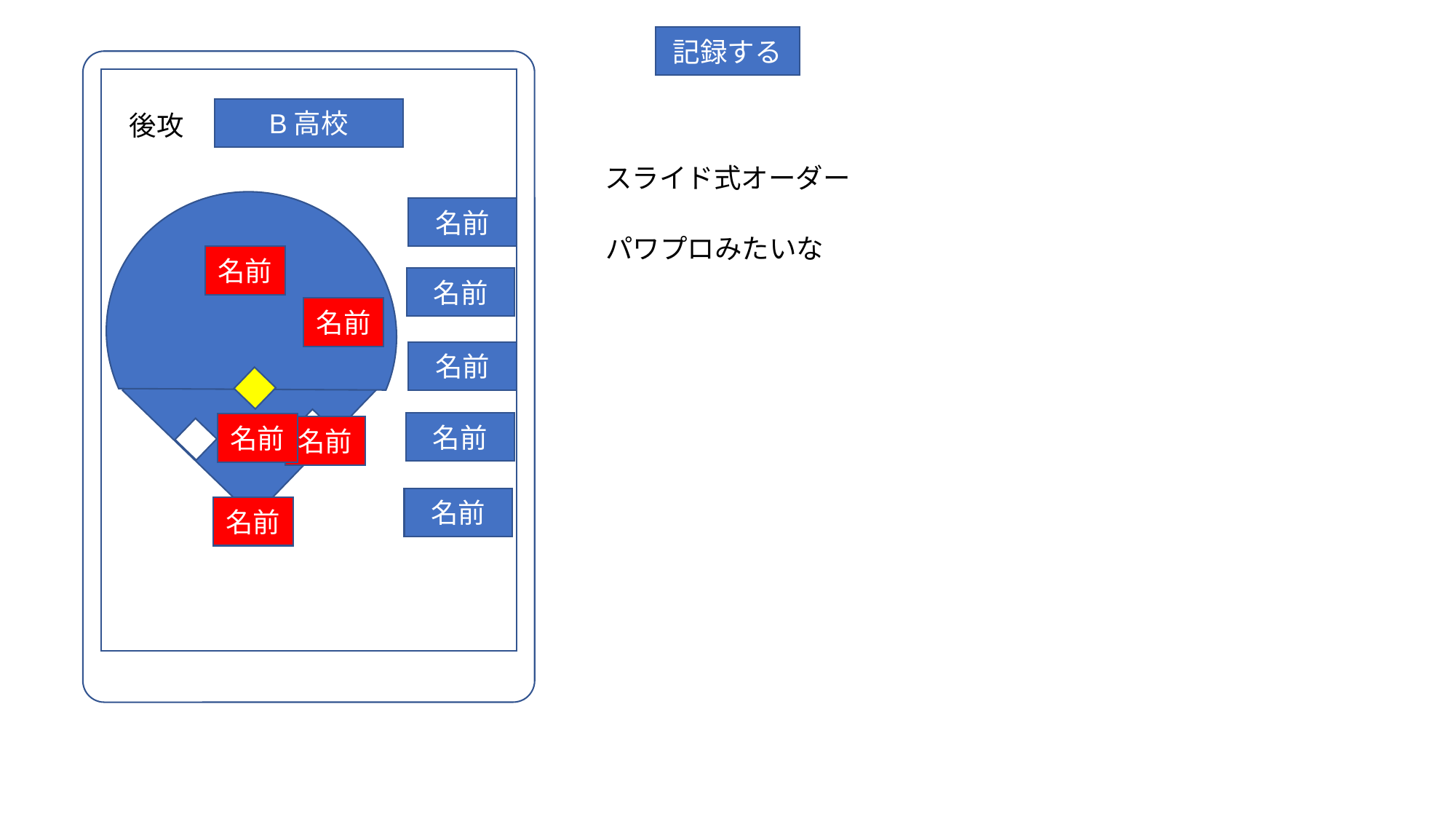

記録する

B高校
後攻
スライド式オーダー

名前
パワプロみたいな
名前
名前

名前
名前

名前
名前

名前

名前
名前